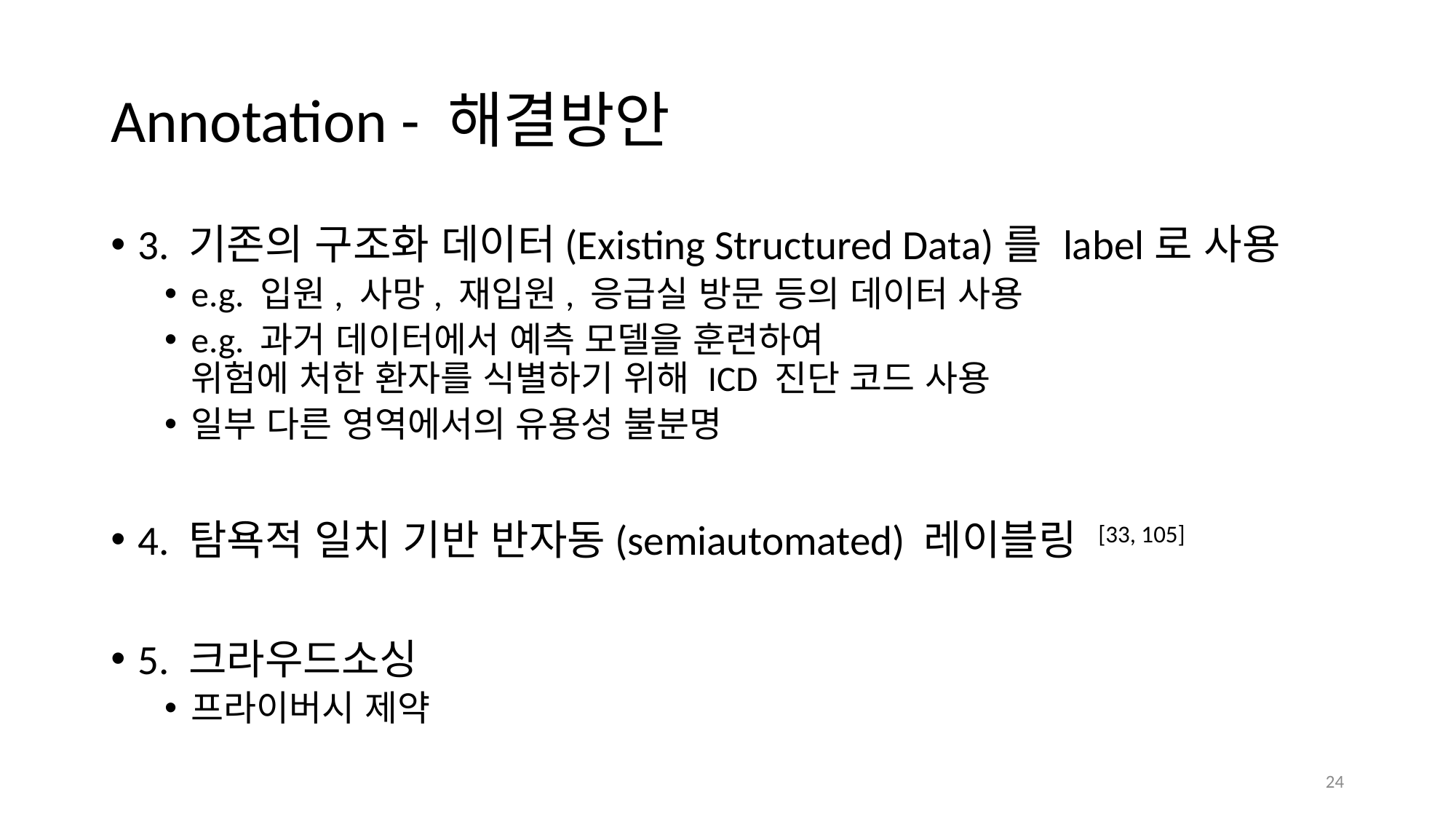

# Annotation - 해결방안
3. 기존의 구조화 데이터(Existing Structured Data)를 label로 사용
e.g. 입원, 사망, 재입원, 응급실 방문 등의 데이터 사용
e.g. 과거 데이터에서 예측 모델을 훈련하여
위험에 처한 환자를 식별하기 위해 ICD 진단 코드 사용
일부 다른 영역에서의 유용성 불분명

4. 탐욕적 일치 기반 반자동(semiautomated) 레이블링 [33, 105]

5. 크라우드소싱
프라이버시 제약

24